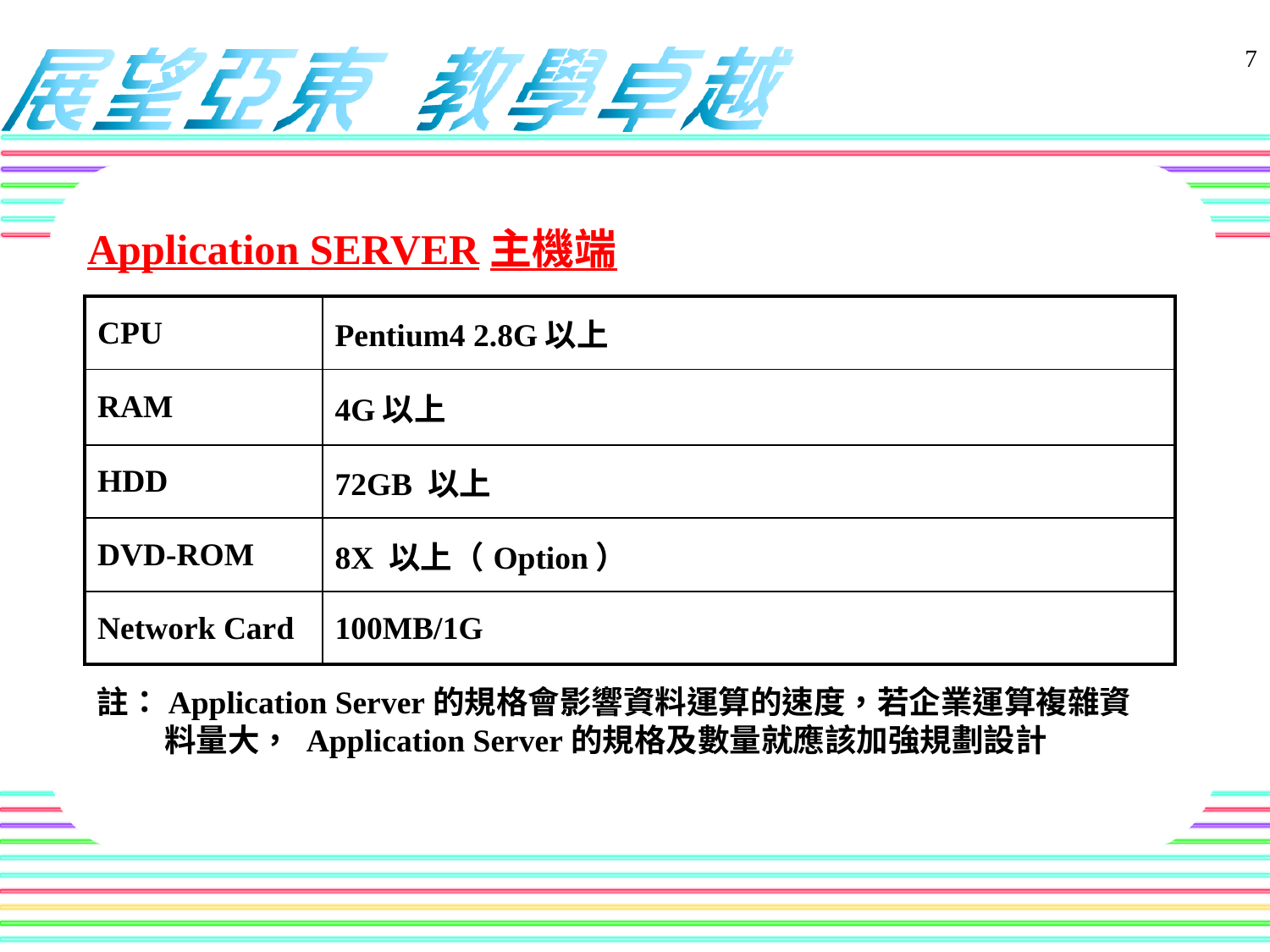

Application SERVER主機端
| CPU | Pentium4 2.8G以上 |
| --- | --- |
| RAM | 4G以上 |
| HDD | 72GB 以上 |
| DVD-ROM | 8X 以上（Option） |
| Network Card | 100MB/1G |
註：Application Server的規格會影響資料運算的速度，若企業運算複雜資料量大， Application Server的規格及數量就應該加強規劃設計